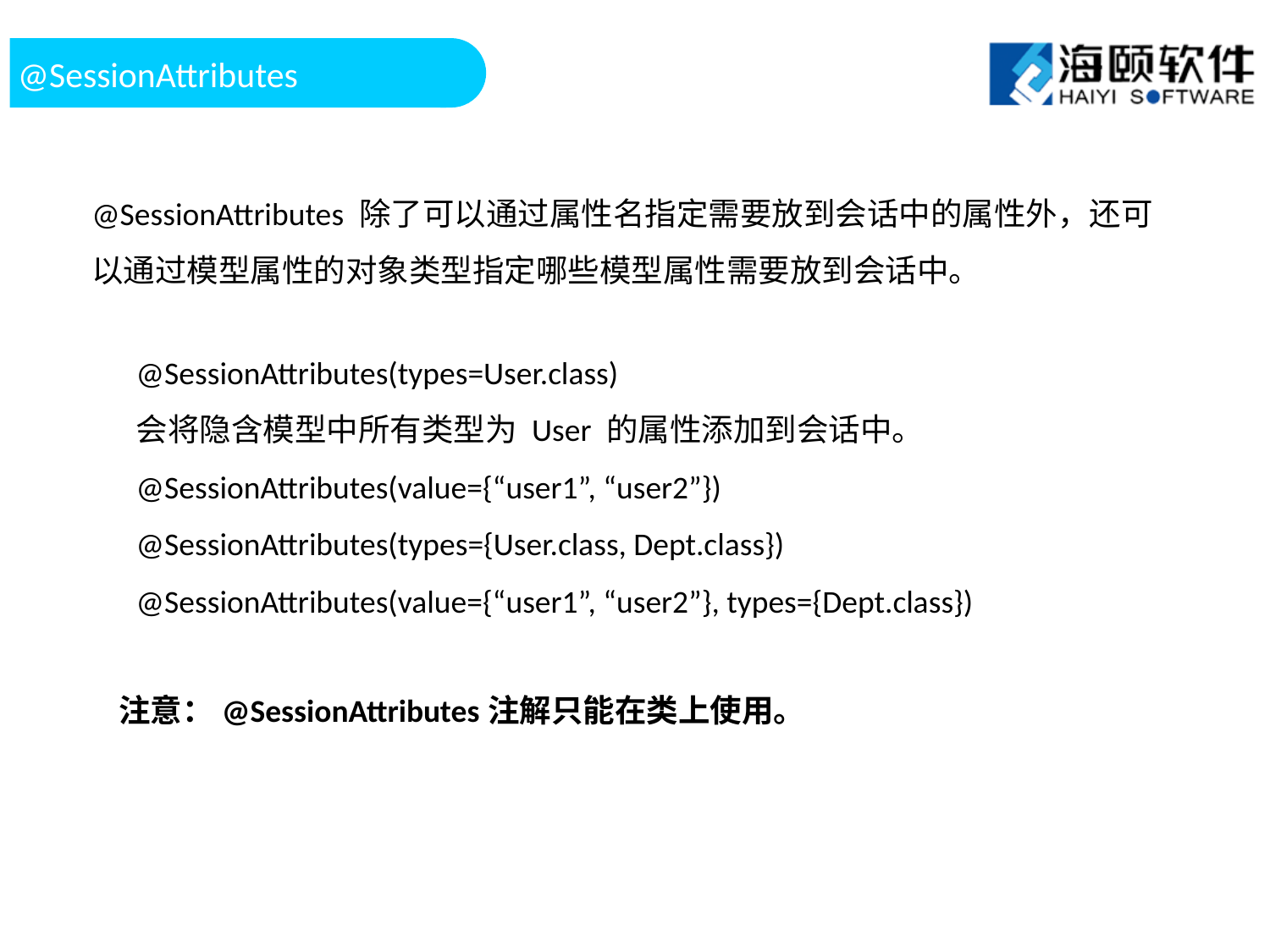

@SessionAttributes
@SessionAttributes 除了可以通过属性名指定需要放到会话中的属性外，还可以通过模型属性的对象类型指定哪些模型属性需要放到会话中。
@SessionAttributes(types=User.class)
会将隐含模型中所有类型为 User 的属性添加到会话中。
@SessionAttributes(value={“user1”, “user2”})
@SessionAttributes(types={User.class, Dept.class})
@SessionAttributes(value={“user1”, “user2”}, types={Dept.class})

注意：@SessionAttributes注解只能在类上使用。